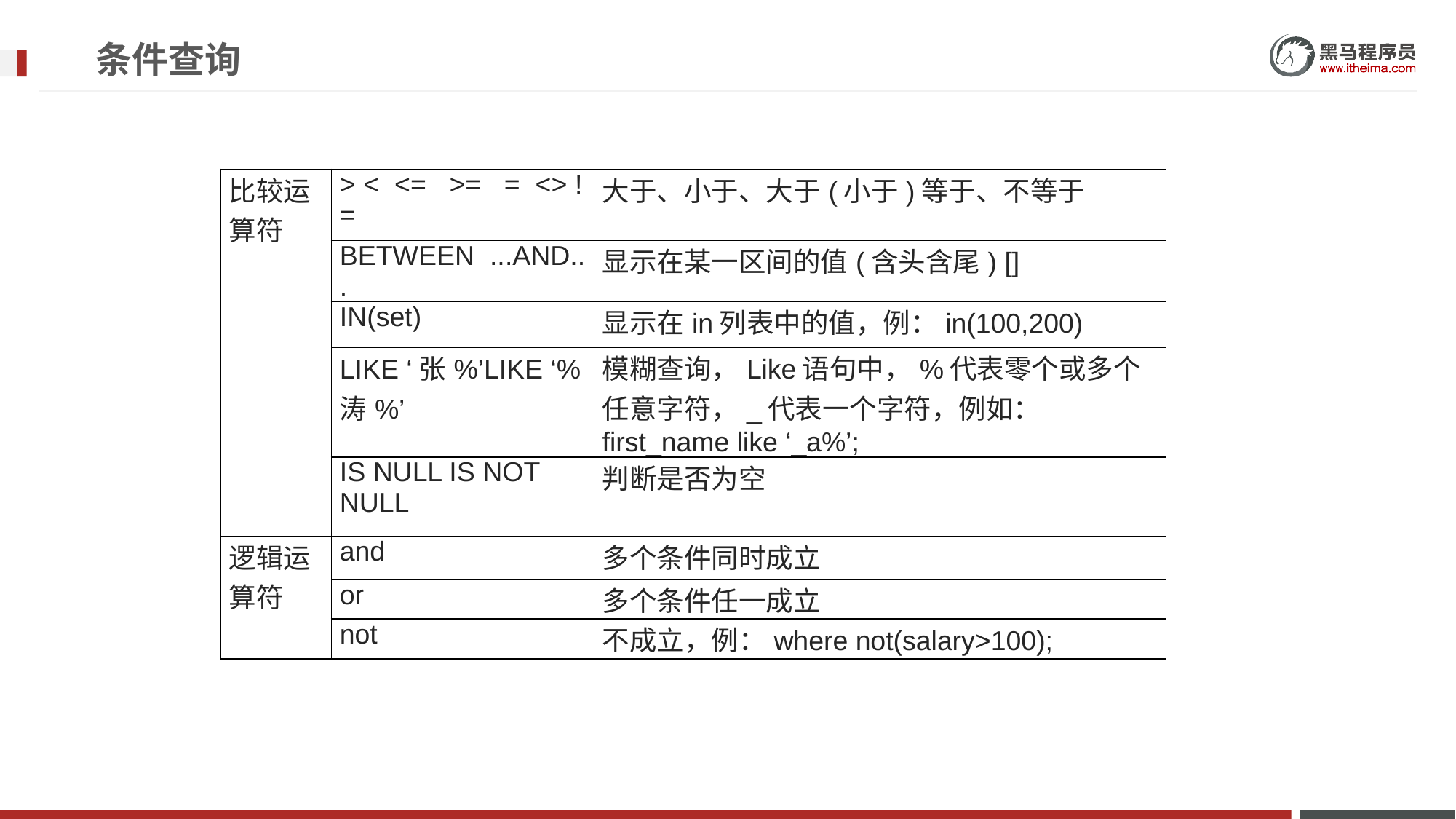

# 条件查询
| 比较运算符 | > < <= >= = <> != | 大于、小于、大于(小于)等于、不等于 |
| --- | --- | --- |
|  | BETWEEN ...AND... | 显示在某一区间的值(含头含尾) [] |
|  | IN(set) | 显示在in列表中的值，例：in(100,200) |
|  | LIKE ‘张%’LIKE ‘%涛%’ | 模糊查询，Like语句中，%代表零个或多个任意字符，\_代表一个字符，例如：first\_name like ‘\_a%’; |
|  | IS NULL IS NOT NULL | 判断是否为空 |
| 逻辑运算符 | and | 多个条件同时成立 |
|  | or | 多个条件任一成立 |
|  | not | 不成立，例：where not(salary>100); |